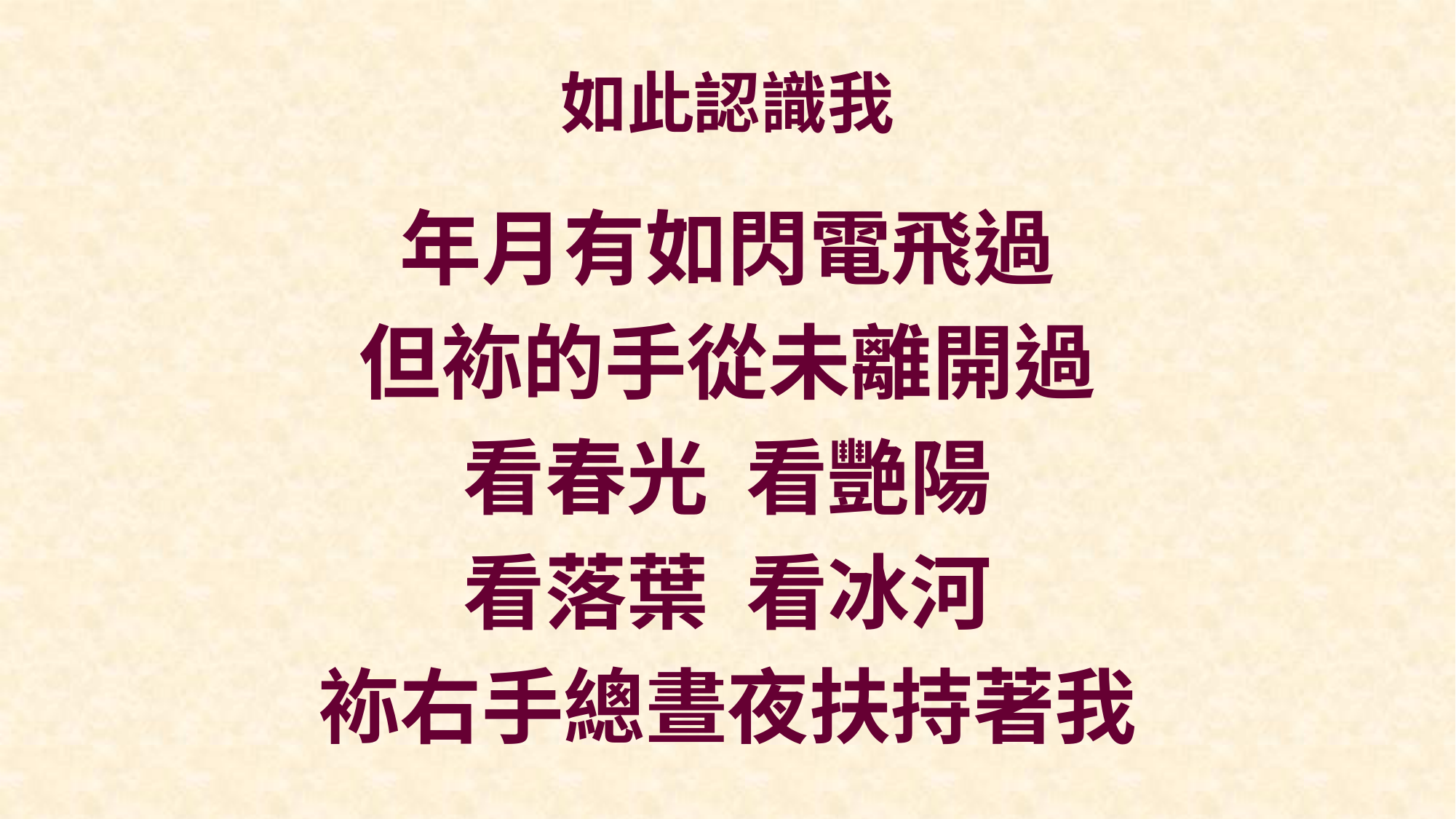

# 如此認識我
年月有如閃電飛過
但袮的手從未離開過
看春光  看艷陽
看落葉  看冰河
袮右手總晝夜扶持著我